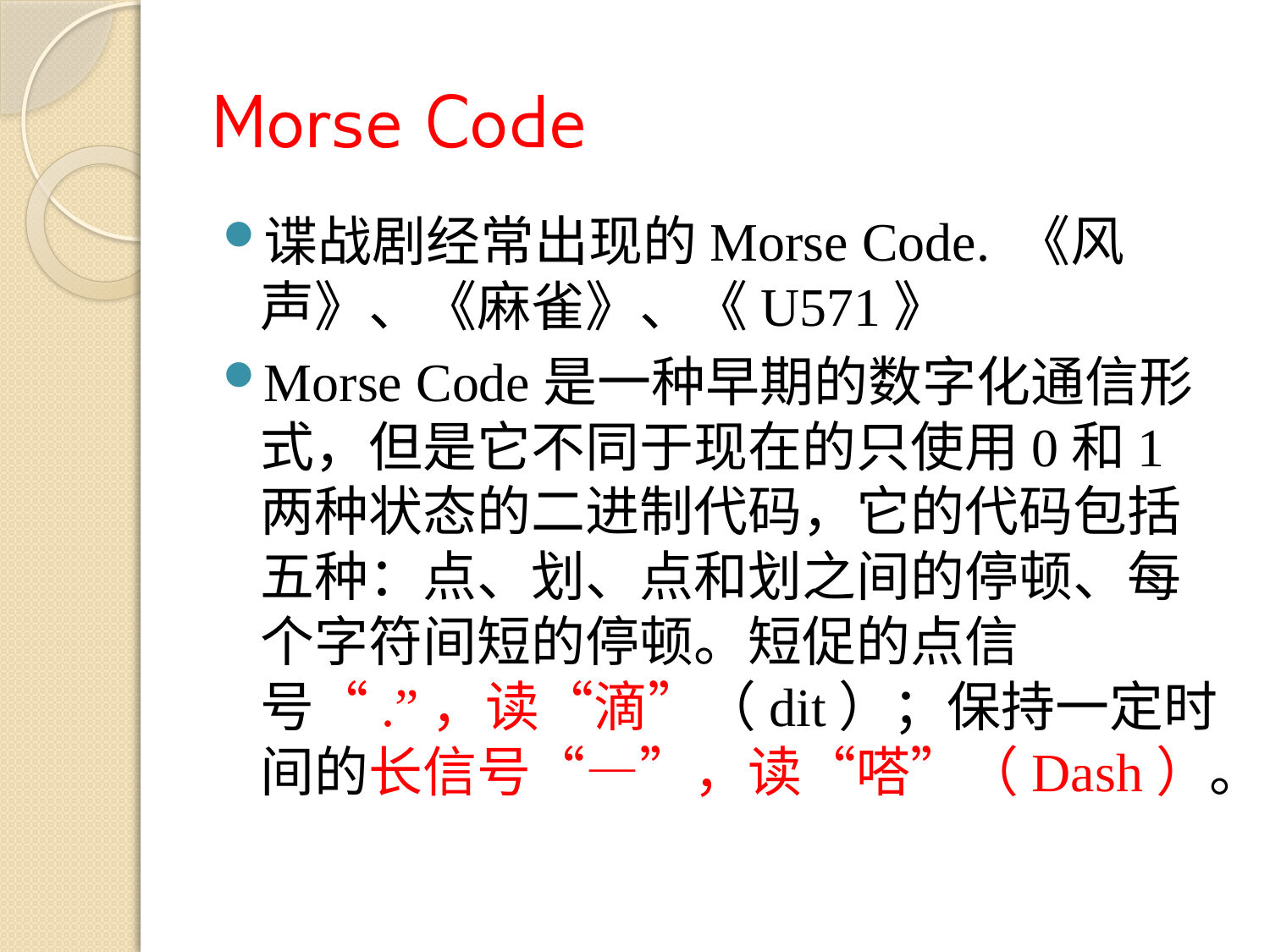

# Morse Code
谍战剧经常出现的Morse Code. 《风声》、《麻雀》、《U571》
Morse Code是一种早期的数字化通信形式，但是它不同于现在的只使用0和1两种状态的二进制代码，它的代码包括五种：点、划、点和划之间的停顿、每个字符间短的停顿。短促的点信号“.”，读“滴”（dit）；保持一定时间的长信号“—”，读“嗒”（Dash）。